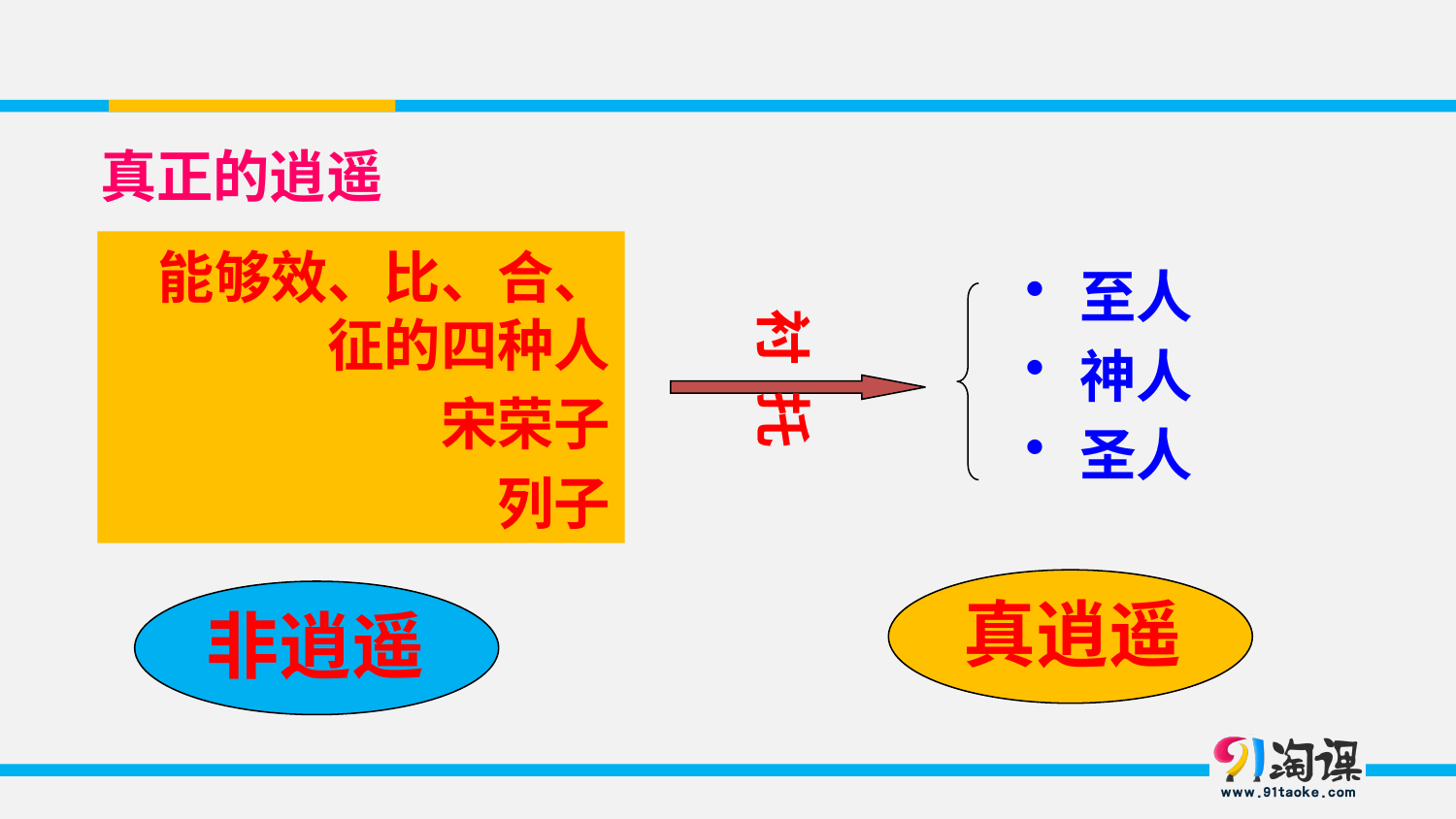

真正的逍遥
能够效、比、合、征的四种人
宋荣子
列子
至人
神人
圣人

衬  托

真逍遥
非逍遥